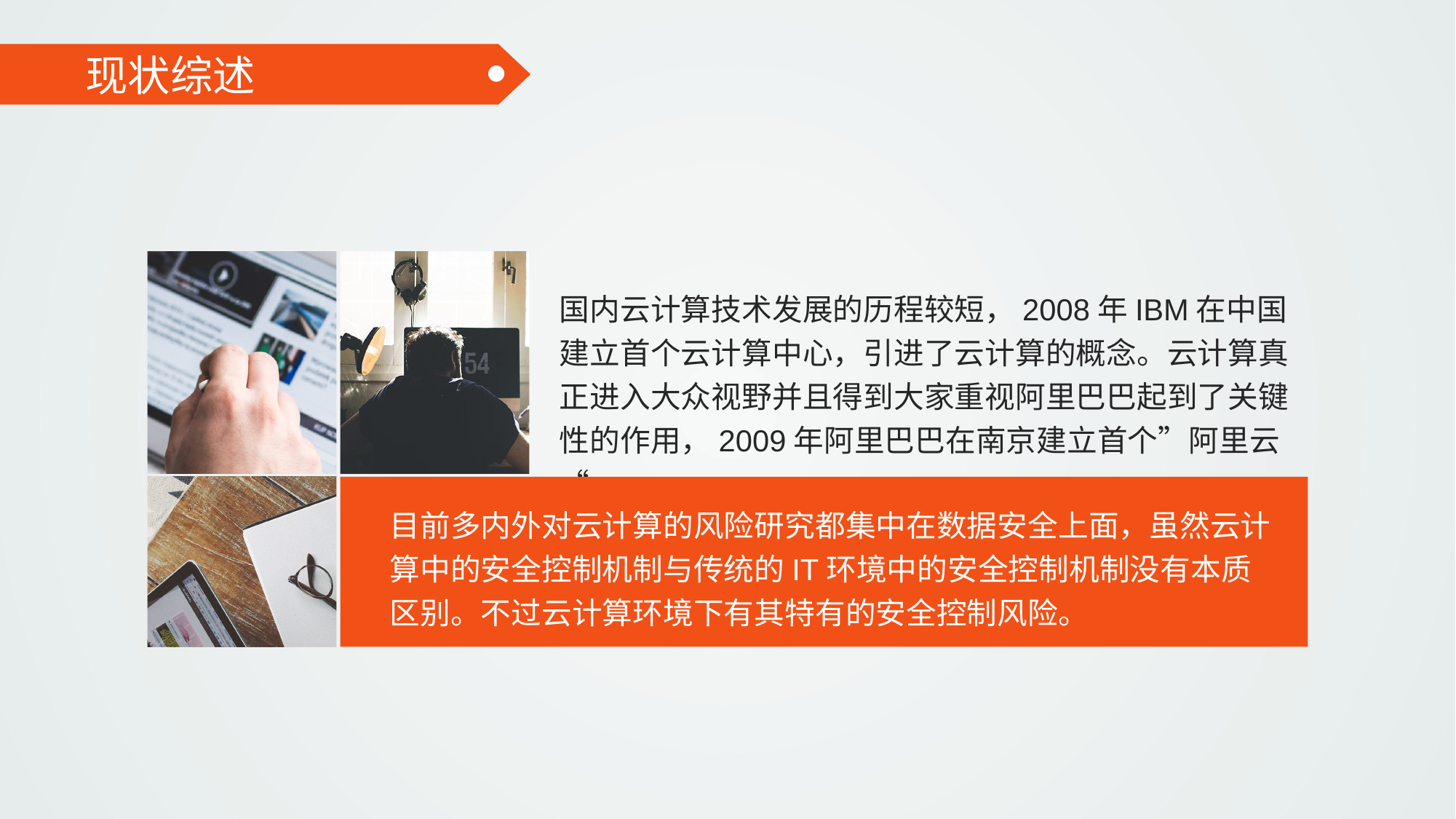

现状综述

国内云计算技术发展的历程较短，2008年IBM在中国建立首个云计算中心，引进了云计算的概念。云计算真正进入大众视野并且得到大家重视阿里巴巴起到了关键性的作用，2009年阿里巴巴在南京建立首个”阿里云“。

目前多内外对云计算的风险研究都集中在数据安全上面，虽然云计算中的安全控制机制与传统的IT环境中的安全控制机制没有本质区别。不过云计算环境下有其特有的安全控制风险。